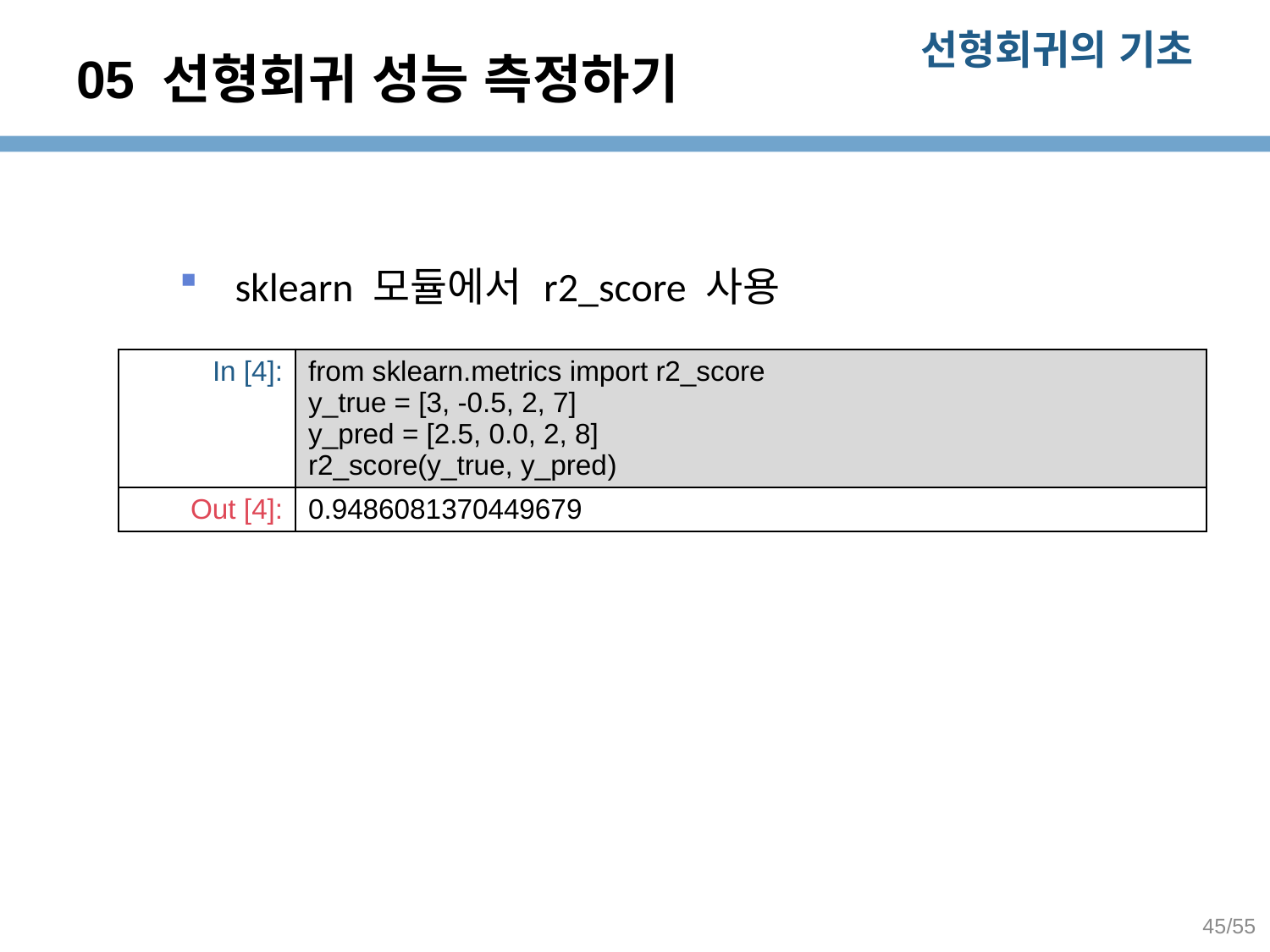

# 05 선형회귀 성능 측정하기

sklearn 모듈에서 r2_score 사용

| In [4]: | from sklearn.metrics import r2\_score y\_true = [3, -0.5, 2, 7] y\_pred = [2.5, 0.0, 2, 8] r2\_score(y\_true, y\_pred) |
| --- | --- |
| Out [4]: | 0.9486081370449679 |
45/55